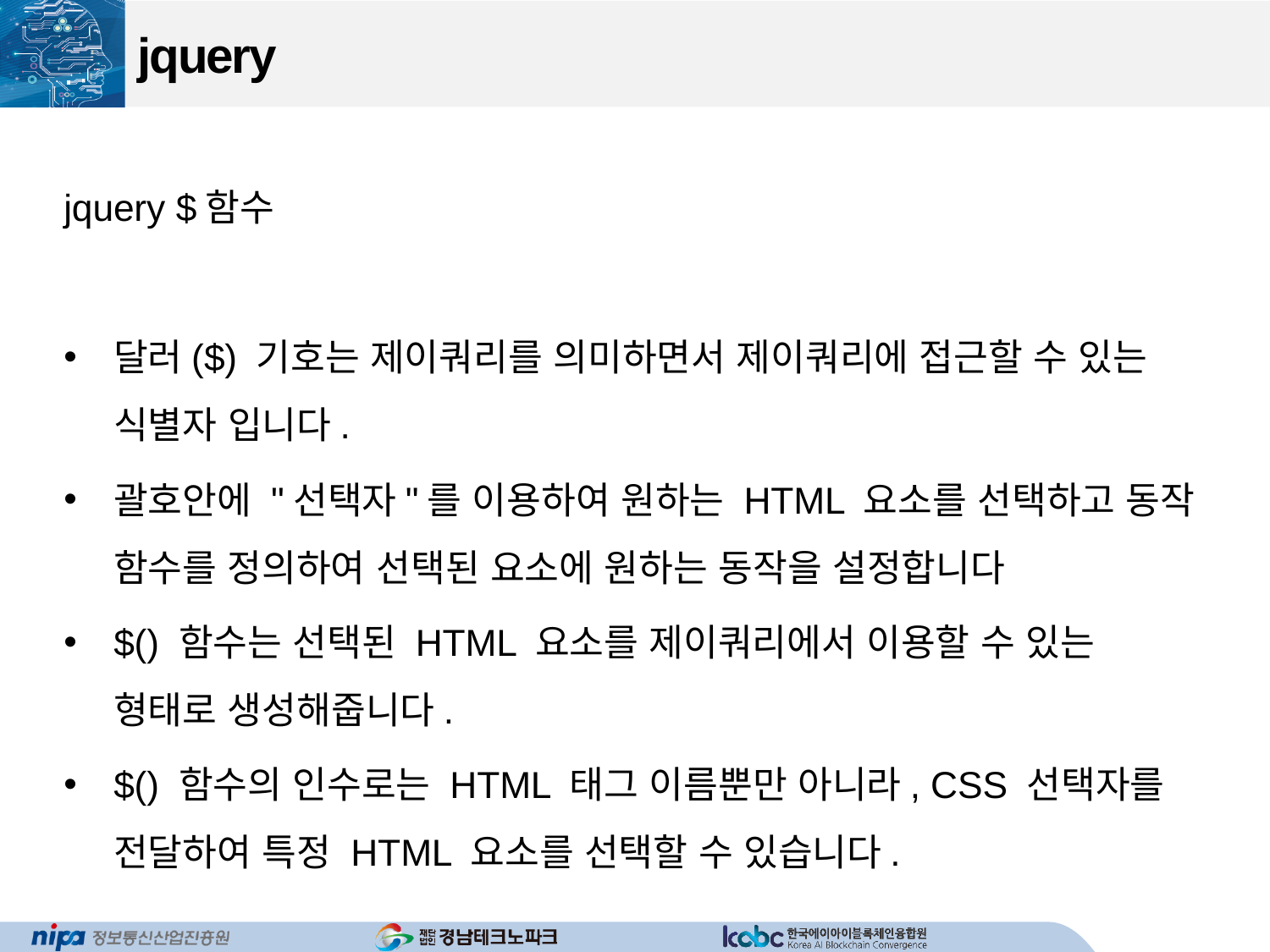

# jquery
jquery $함수

달러($) 기호는 제이쿼리를 의미하면서 제이쿼리에 접근할 수 있는 식별자 입니다.
괄호안에 "선택자"를 이용하여 원하는 HTML 요소를 선택하고 동작 함수를 정의하여 선택된 요소에 원하는 동작을 설정합니다
$() 함수는 선택된 HTML 요소를 제이쿼리에서 이용할 수 있는 형태로 생성해줍니다.
$() 함수의 인수로는 HTML 태그 이름뿐만 아니라, CSS 선택자를 전달하여 특정 HTML 요소를 선택할 수 있습니다.